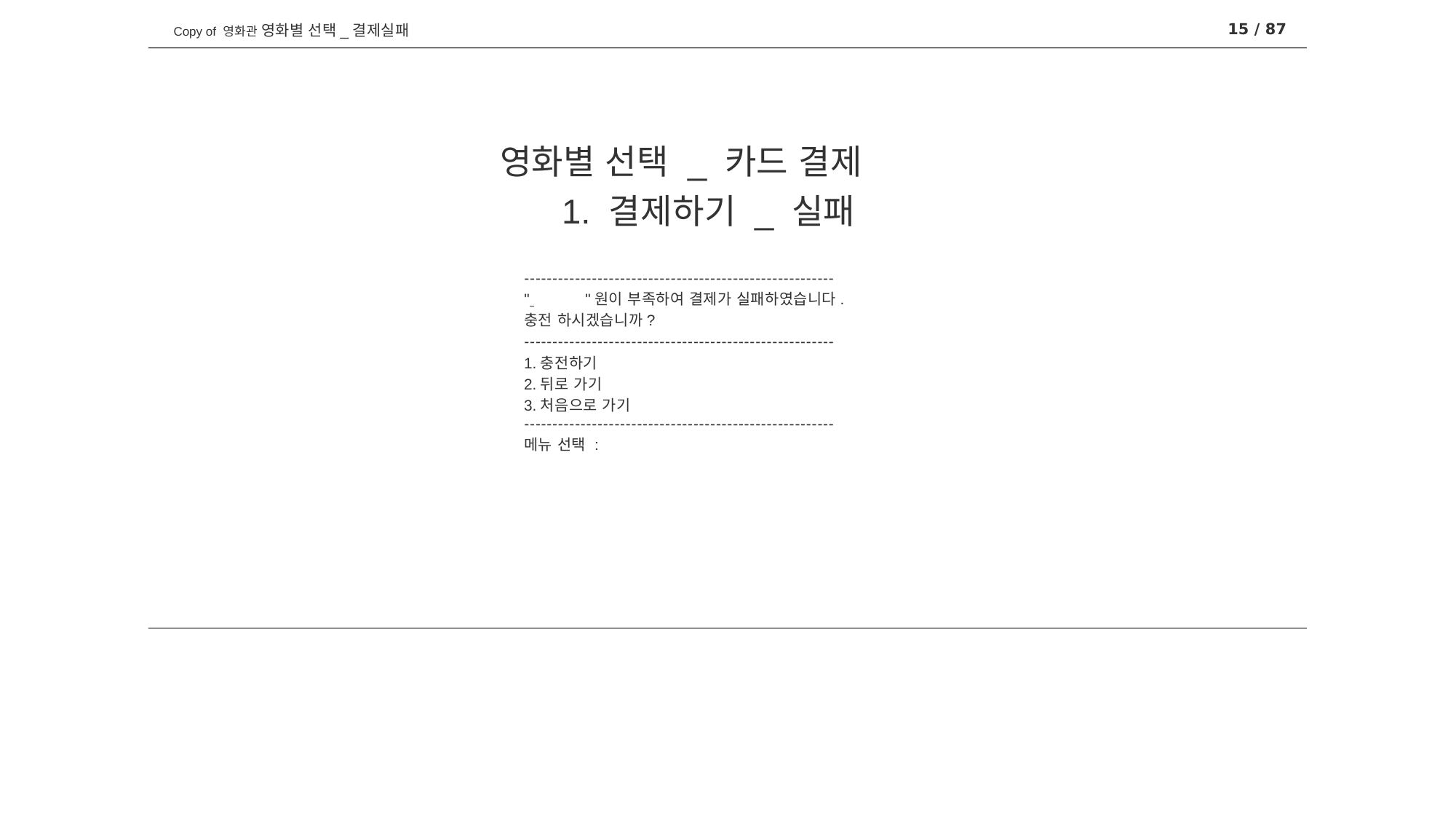

15 / 87
Copy of 영화관 영화별 선택_결제실패

영화별 선택 _ 카드 결제
1. 결제하기 _ 실패
-------------------------------------------------------
" 	"원이 부족하여 결제가 실패하였습니다.  충전 하시겠습니까?
-------------------------------------------------------
충전하기
뒤로 가기
처음으로 가기
-------------------------------------------------------
메뉴 선택 :